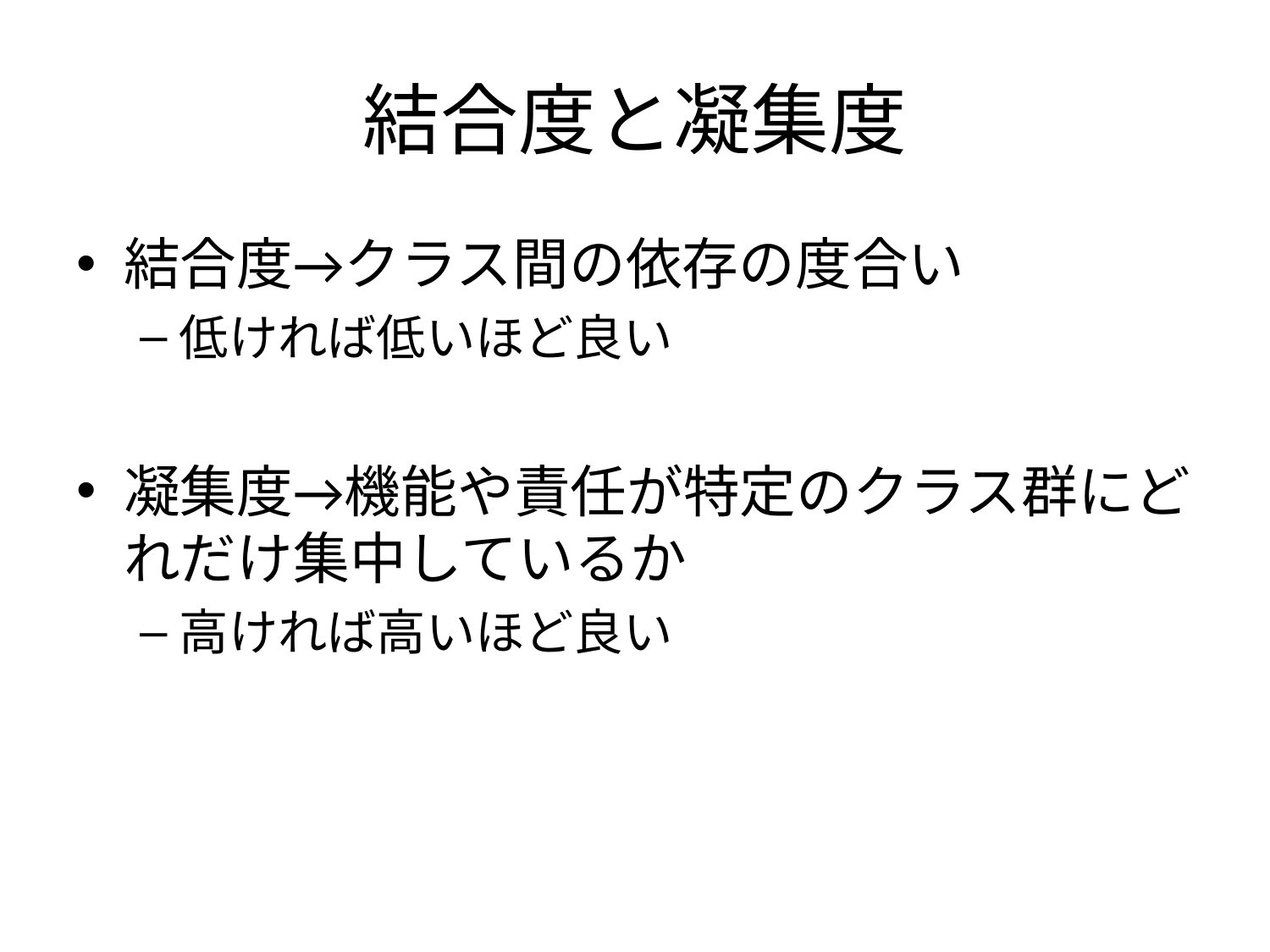

# 結合度と凝集度
結合度→クラス間の依存の度合い
低ければ低いほど良い

凝集度→機能や責任が特定のクラス群にどれだけ集中しているか
高ければ高いほど良い